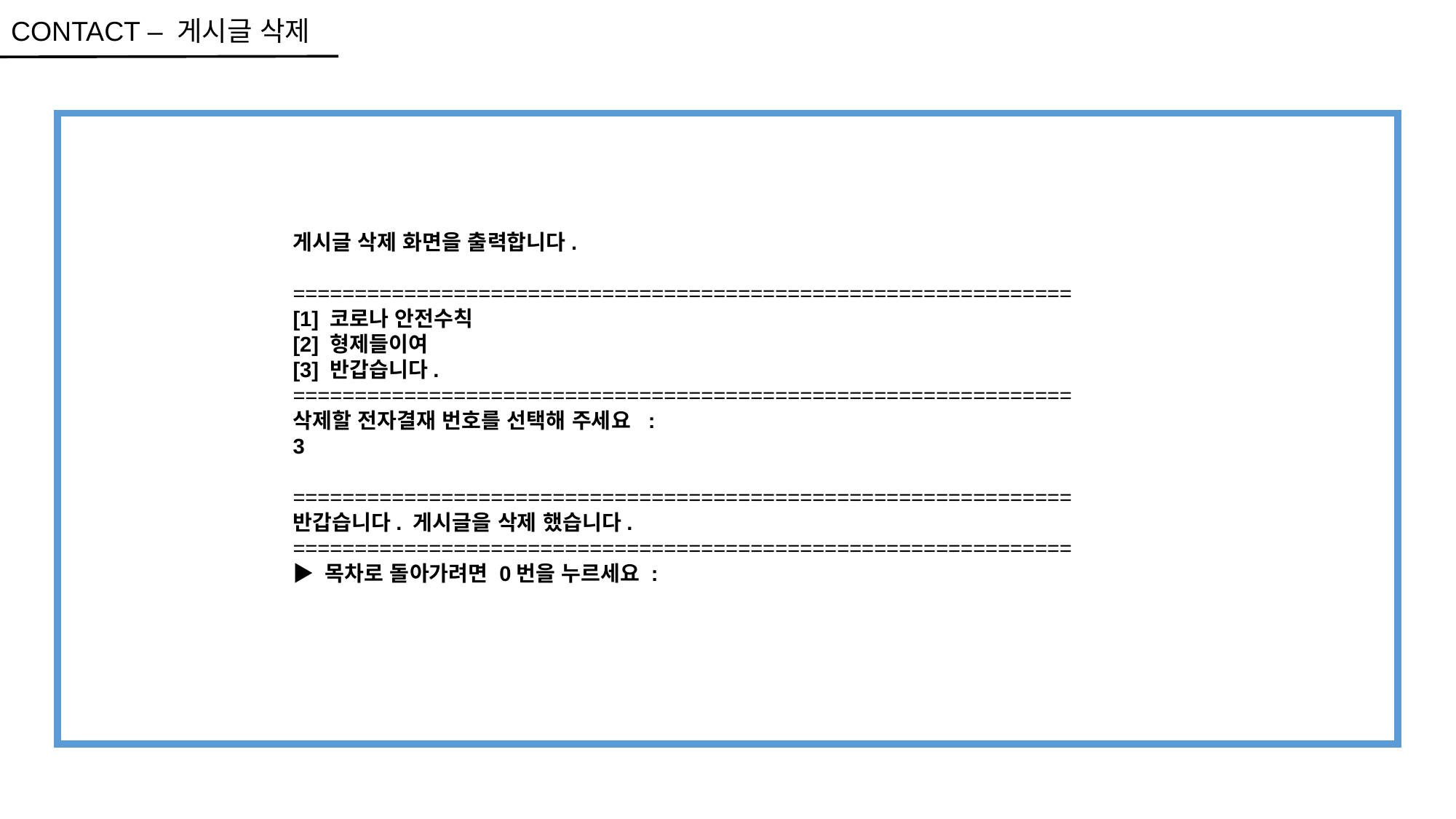

CONTACT – 게시글 삭제

게시글 삭제 화면을 출력합니다.

===============================================================
[1] 코로나 안전수칙
[2] 형제들이여
[3] 반갑습니다.
===============================================================
삭제할 전자결재 번호를 선택해 주세요  :
3

===============================================================
반갑습니다. 게시글을 삭제 했습니다.
===============================================================
▶ 목차로 돌아가려면 0번을 누르세요 :